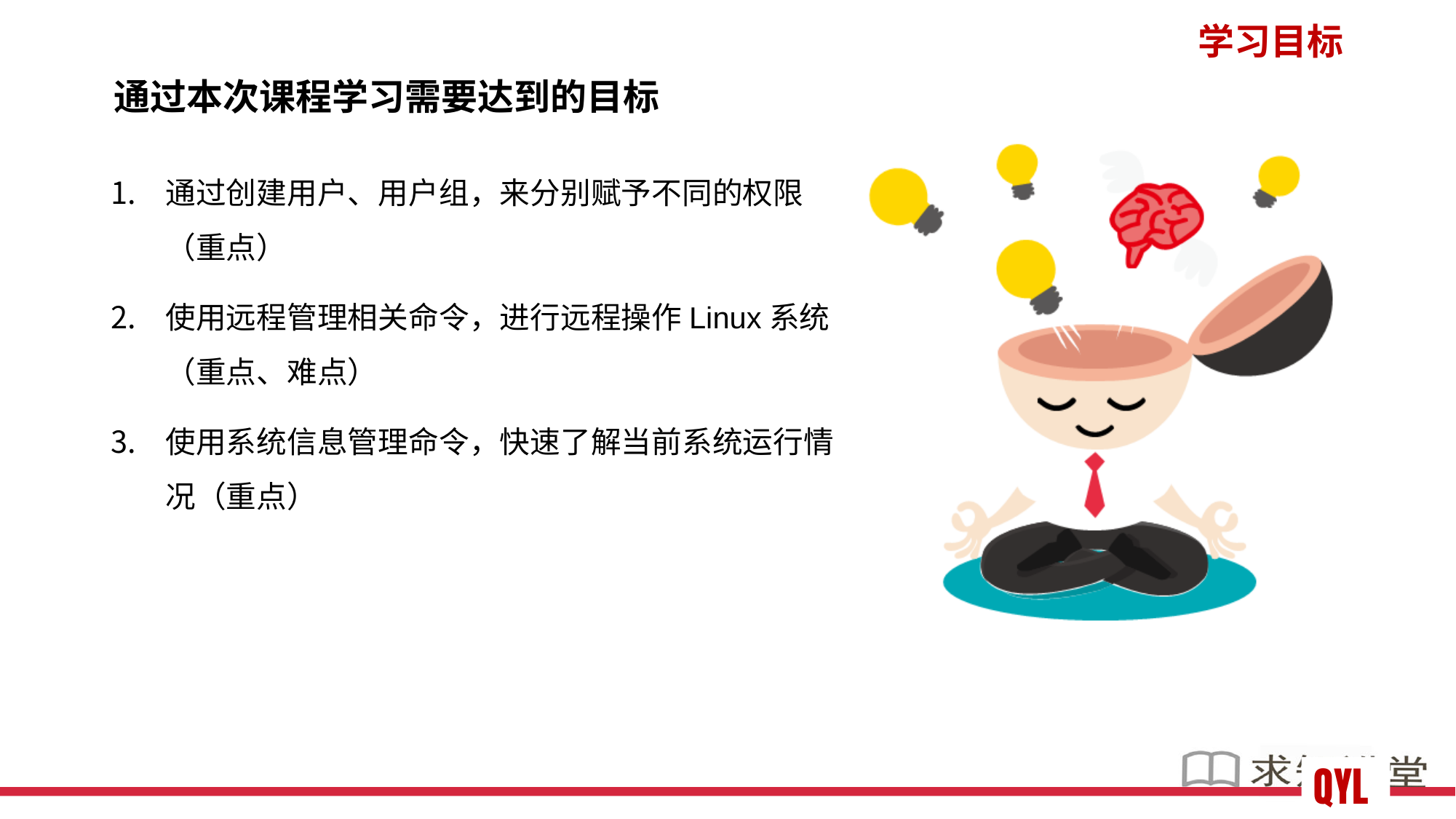

通过创建用户、用户组，来分别赋予不同的权限（重点）
使用远程管理相关命令，进行远程操作Linux系统（重点、难点）
使用系统信息管理命令，快速了解当前系统运行情况（重点）